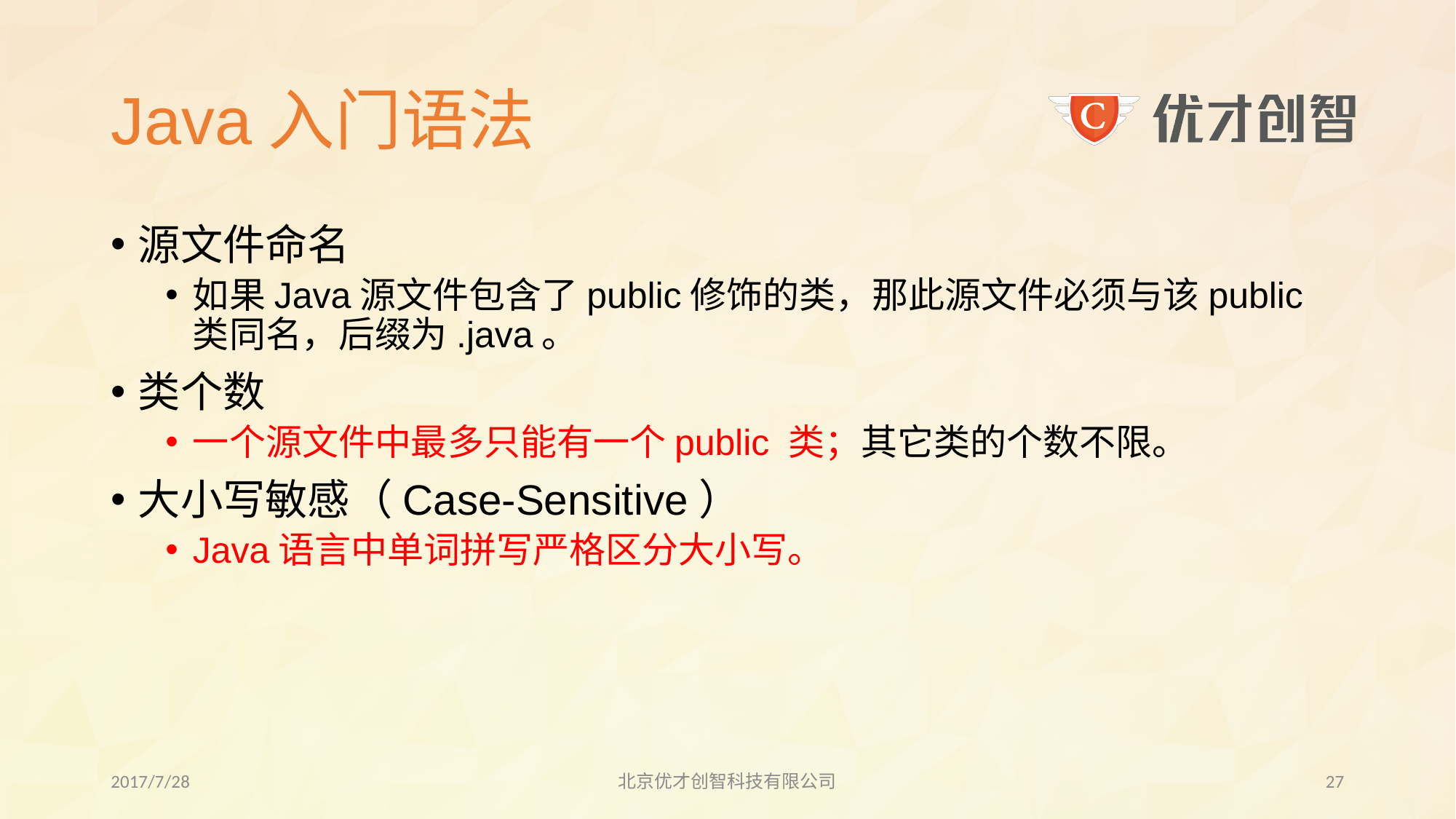

# Java入门语法
源文件命名
如果Java源文件包含了public修饰的类，那此源文件必须与该public类同名，后缀为.java。
类个数
一个源文件中最多只能有一个public 类；其它类的个数不限。
大小写敏感（Case-Sensitive）
Java语言中单词拼写严格区分大小写。
2017/7/28
北京优才创智科技有限公司
27